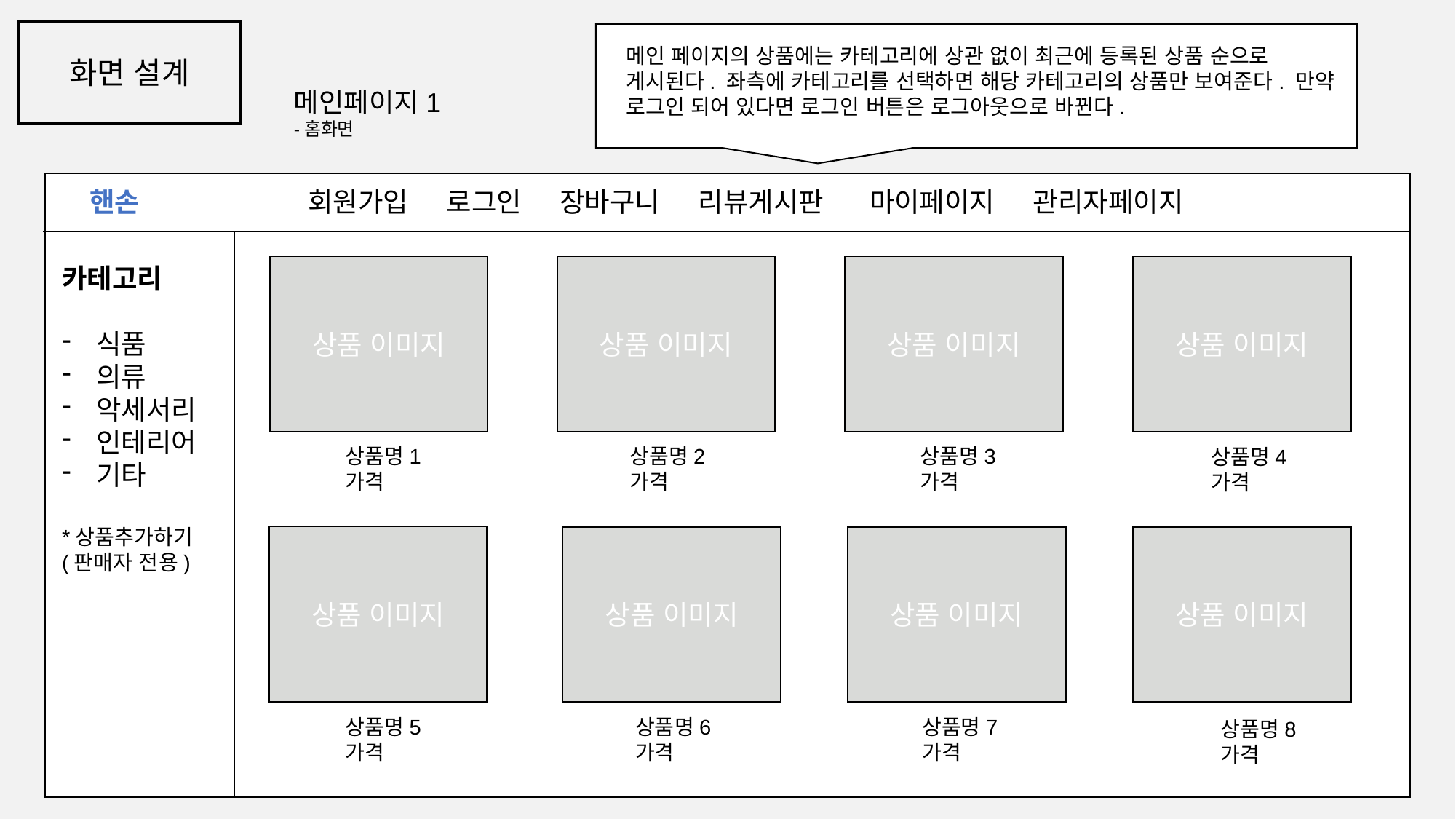

화면 설계

메인 페이지의 상품에는 카테고리에 상관 없이 최근에 등록된 상품 순으로 게시된다. 좌측에 카테고리를 선택하면 해당 카테고리의 상품만 보여준다. 만약 로그인 되어 있다면 로그인 버튼은 로그아웃으로 바뀐다.
메인페이지1
-홈화면

핸손                      회원가입     로그인     장바구니     리뷰게시판      마이페이지     관리자페이지
카테고리

식품
의류
악세서리
인테리어
기타

*상품추가하기
(판매자 전용)

상품 이미지
상품 이미지
상품 이미지
상품 이미지
상품명3
가격
상품명1
가격
상품명2
가격
상품명4
가격
상품 이미지
상품 이미지
상품 이미지
상품 이미지
상품명7
가격
상품명5
가격
상품명6
가격
상품명8
가격